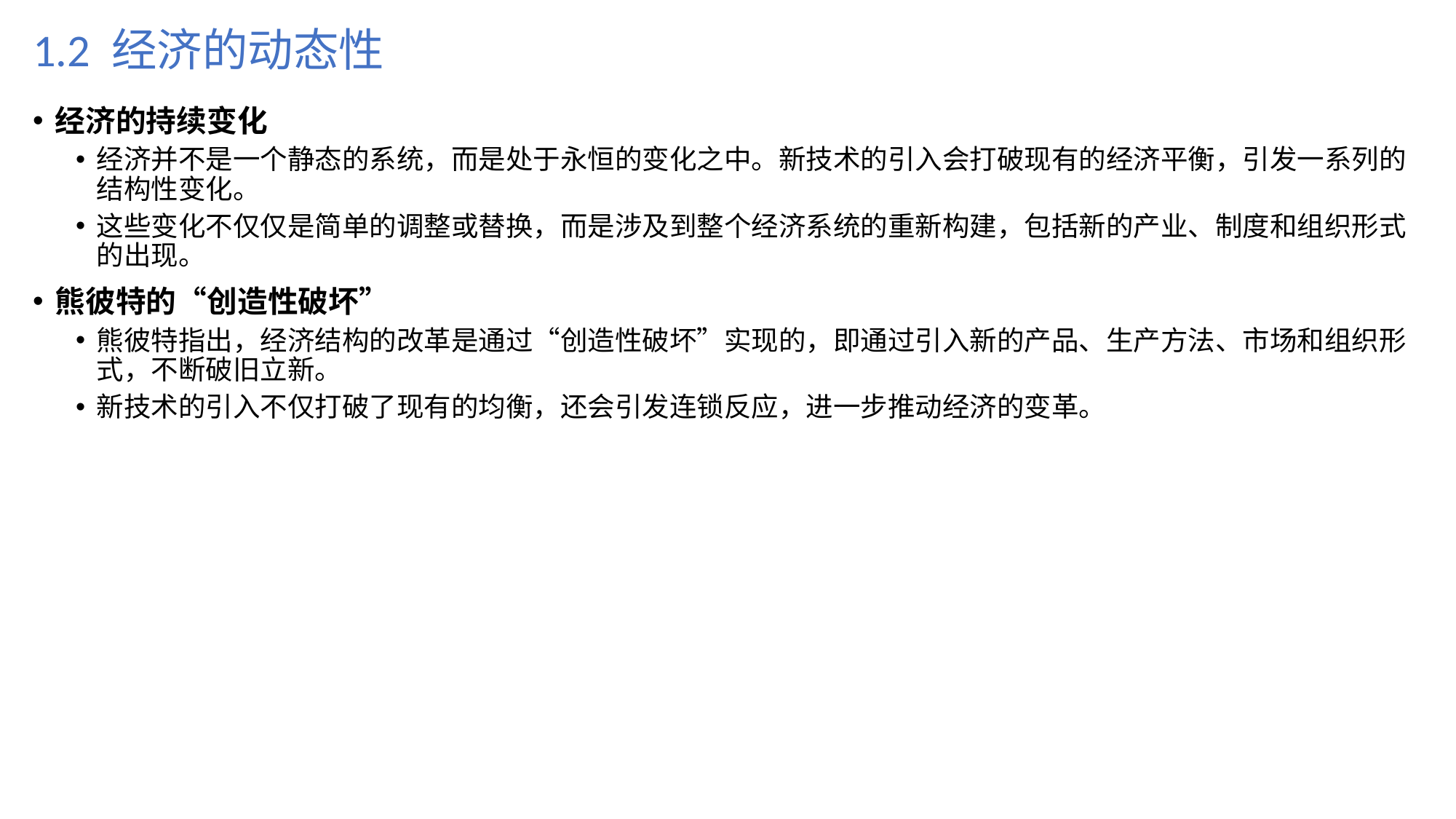

# 1.2 经济的动态性
经济的持续变化
经济并不是一个静态的系统，而是处于永恒的变化之中。新技术的引入会打破现有的经济平衡，引发一系列的结构性变化。
这些变化不仅仅是简单的调整或替换，而是涉及到整个经济系统的重新构建，包括新的产业、制度和组织形式的出现。
熊彼特的“创造性破坏”
熊彼特指出，经济结构的改革是通过“创造性破坏”实现的，即通过引入新的产品、生产方法、市场和组织形式，不断破旧立新。
新技术的引入不仅打破了现有的均衡，还会引发连锁反应，进一步推动经济的变革。